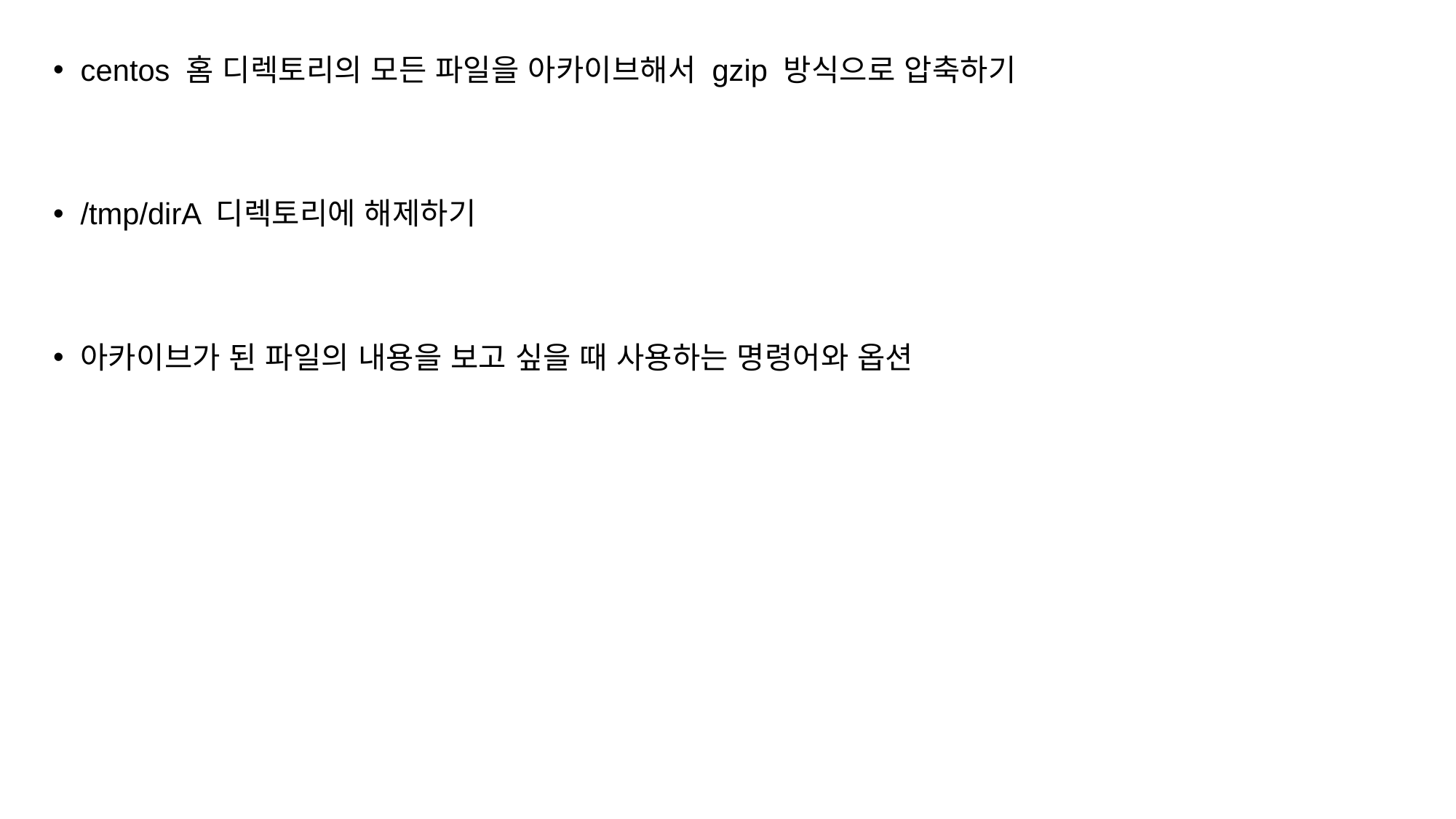

centos 홈 디렉토리의 모든 파일을 아카이브해서 gzip 방식으로 압축하기

/tmp/dirA 디렉토리에 해제하기

아카이브가 된 파일의 내용을 보고 싶을 때 사용하는 명령어와 옵션